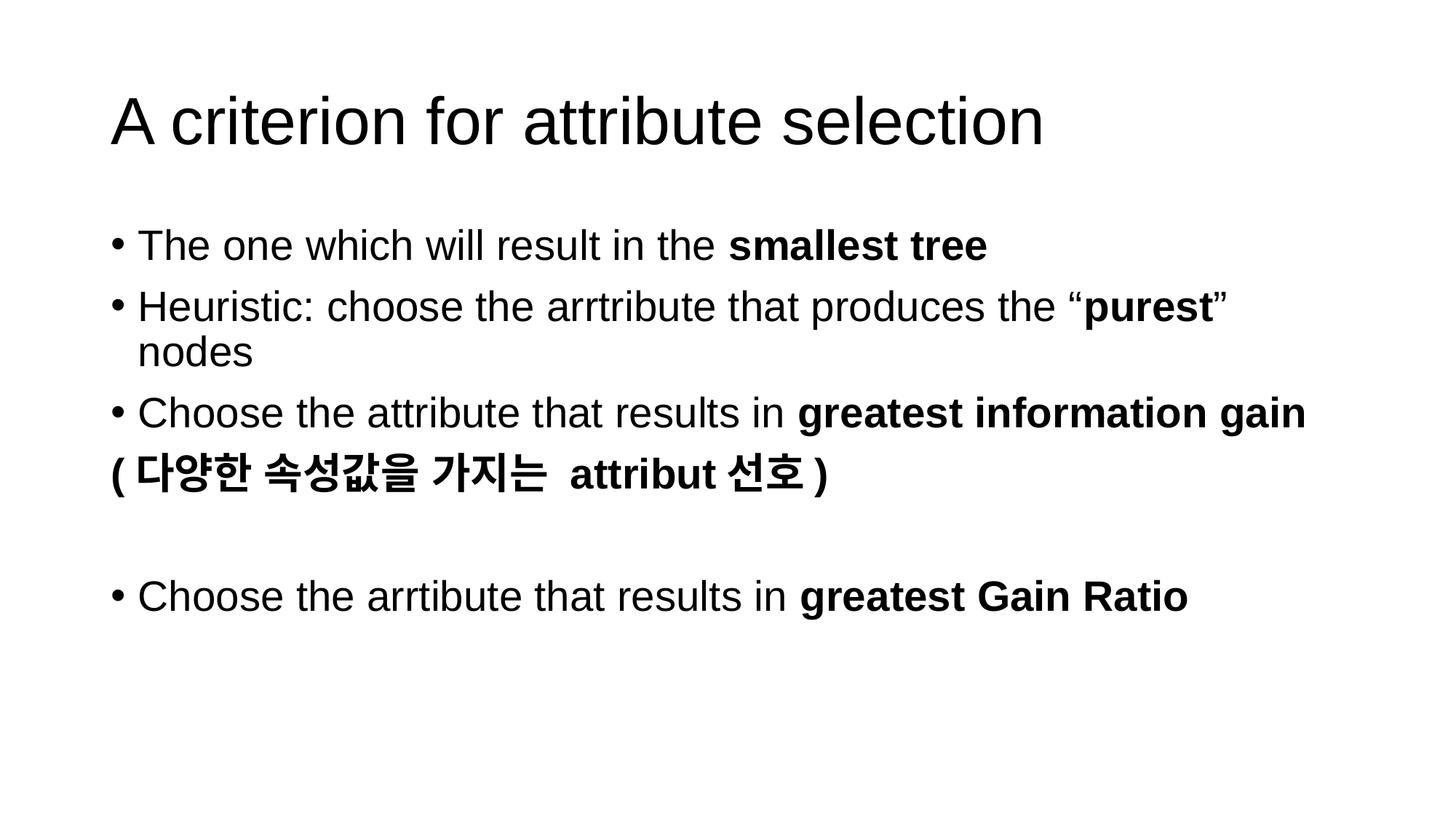

# A criterion for attribute selection
The one which will result in the smallest tree
Heuristic: choose the arrtribute that produces the “purest” nodes
Choose the attribute that results in greatest information gain
(다양한 속성값을 가지는 attribut선호)

Choose the arrtibute that results in greatest Gain Ratio